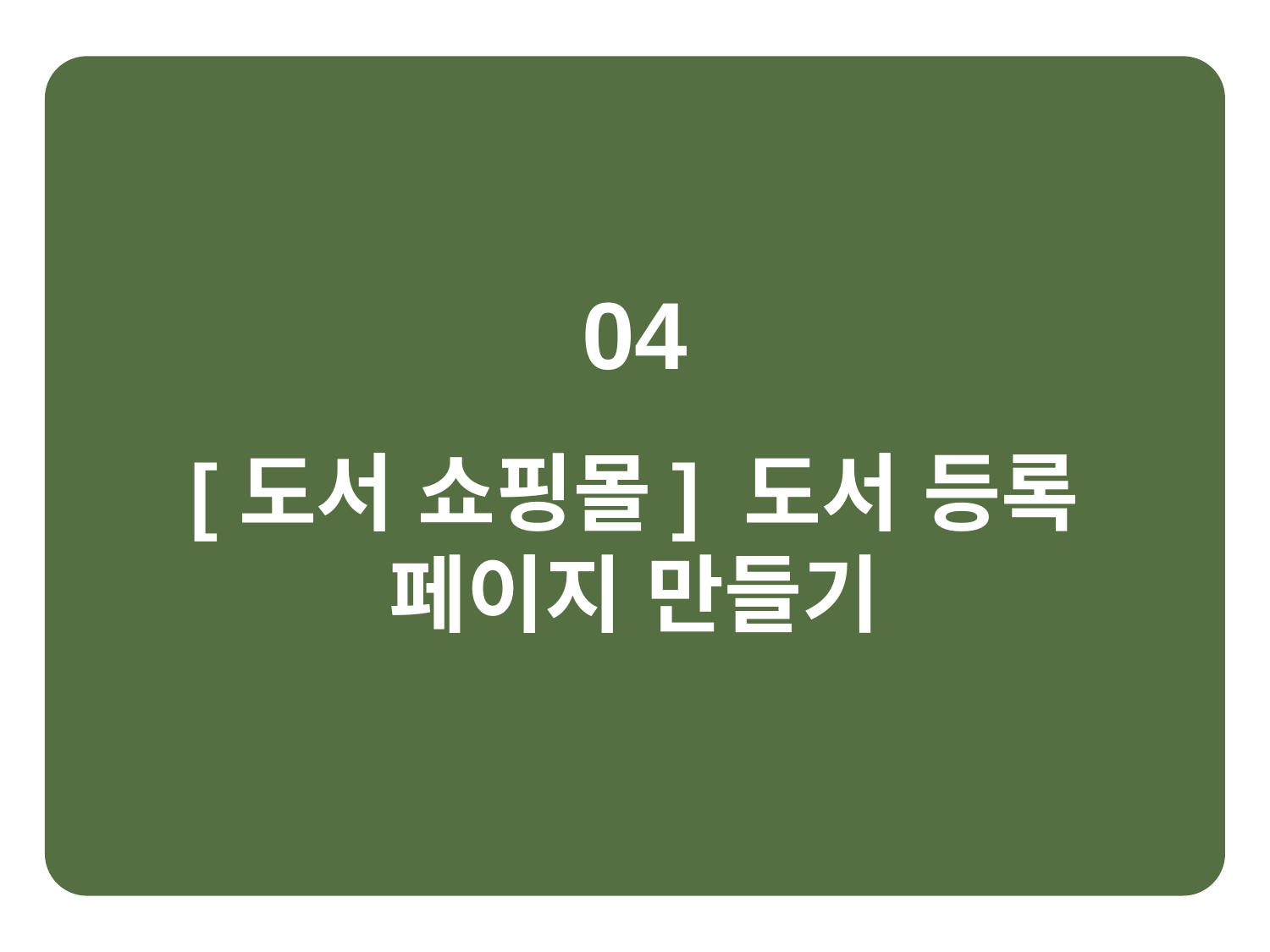

04
[도서 쇼핑몰] 도서 등록 페이지 만들기